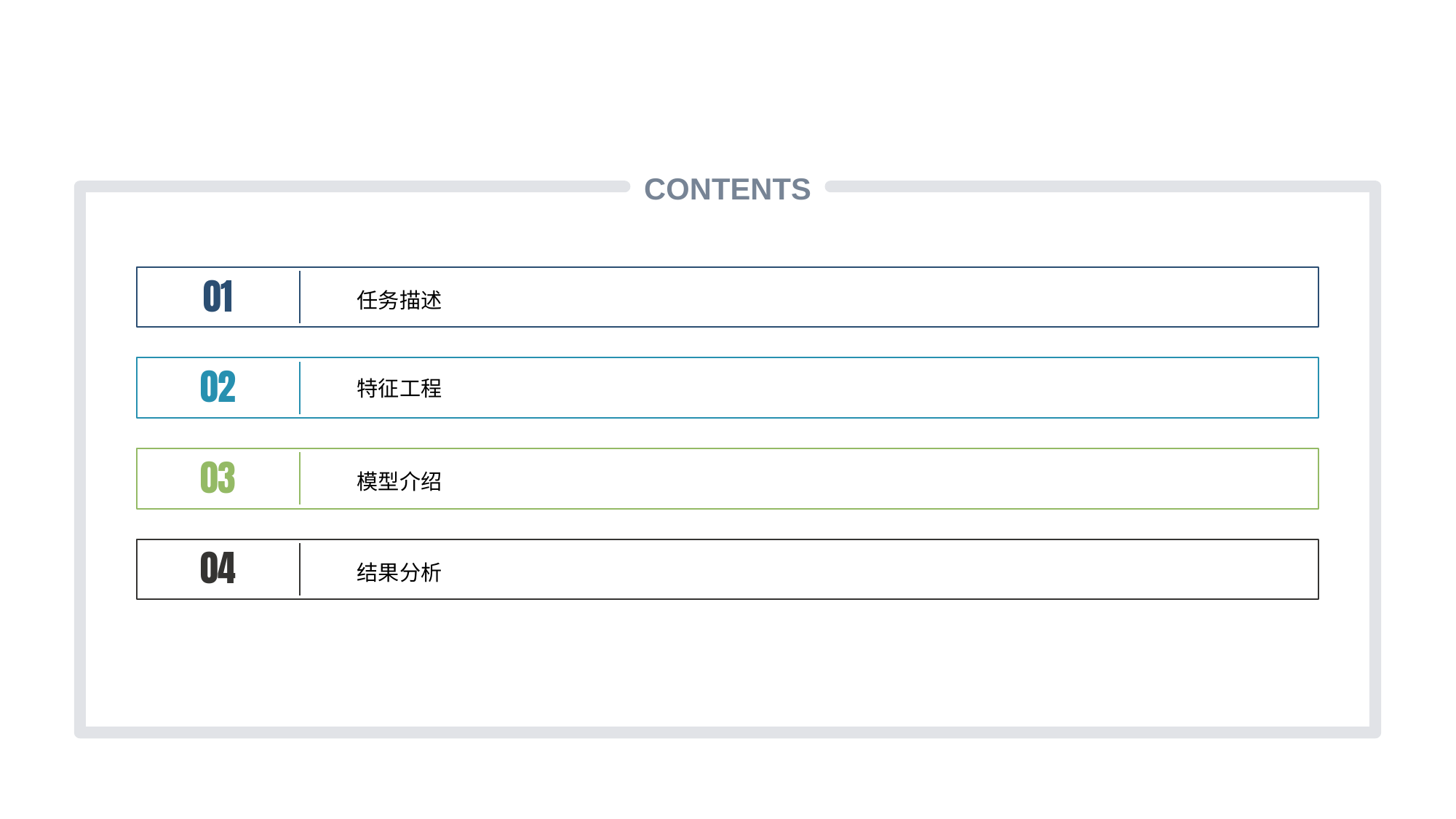

CONTENTS

01
任务描述

02
特征工程
03
模型介绍

04
结果分析